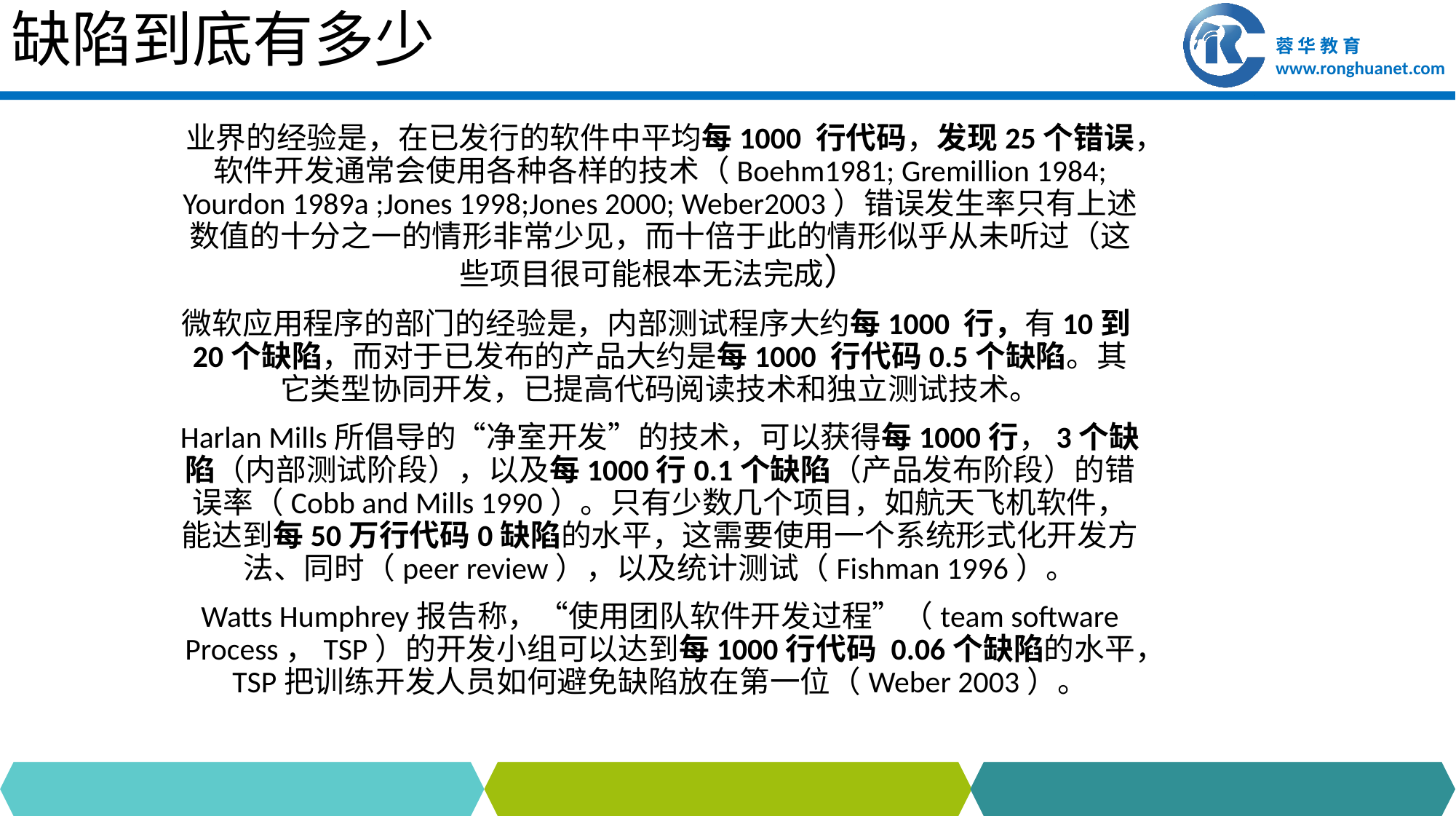

# 缺陷到底有多少
业界的经验是，在已发行的软件中平均每1000 行代码，发现25个错误，软件开发通常会使用各种各样的技术（Boehm1981; Gremillion 1984; Yourdon 1989a ;Jones 1998;Jones 2000; Weber2003）错误发生率只有上述数值的十分之一的情形非常少见，而十倍于此的情形似乎从未听过（这些项目很可能根本无法完成）
微软应用程序的部门的经验是，内部测试程序大约每1000 行，有10到20个缺陷，而对于已发布的产品大约是每1000 行代码0.5个缺陷。其它类型协同开发，已提高代码阅读技术和独立测试技术。
Harlan Mills所倡导的“净室开发”的技术，可以获得每1000行，3个缺陷（内部测试阶段），以及每1000行0.1个缺陷（产品发布阶段）的错误率（Cobb and Mills 1990）。只有少数几个项目，如航天飞机软件，能达到每50万行代码0缺陷的水平，这需要使用一个系统形式化开发方法、同时（peer review），以及统计测试（Fishman 1996）。
Watts Humphrey报告称，“使用团队软件开发过程”（team software Process，TSP）的开发小组可以达到每1000行代码 0.06个缺陷的水平，TSP把训练开发人员如何避免缺陷放在第一位（Weber 2003）。